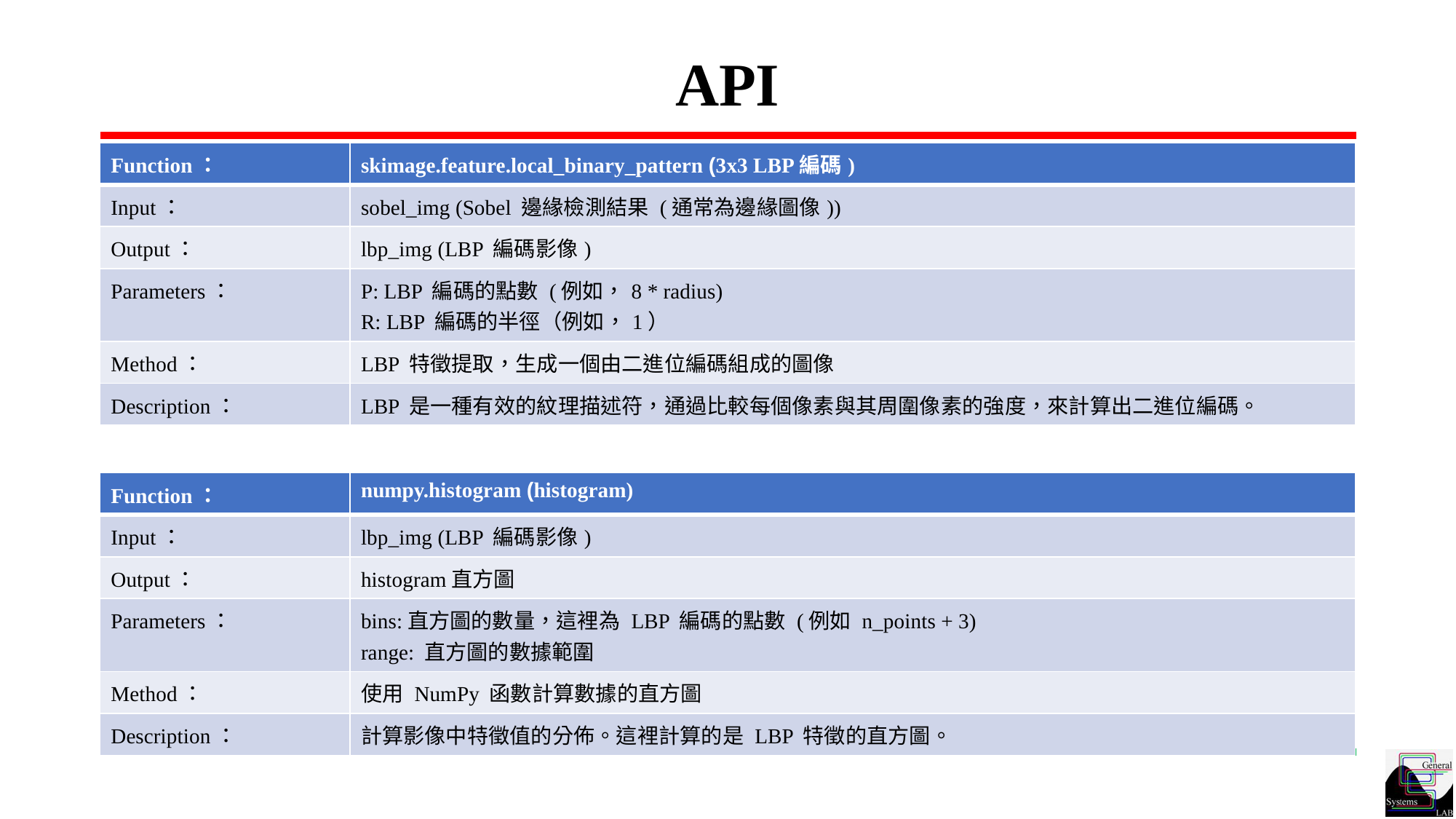

API

| Function： | skimage.feature.local\_binary\_pattern (3x3 LBP編碼) |
| --- | --- |
| Input： | sobel\_img (Sobel 邊緣檢測結果 (通常為邊緣圖像)) |
| Output： | lbp\_img (LBP 編碼影像) |
| Parameters： | P: LBP 編碼的點數 (例如，8 \* radius) R: LBP 編碼的半徑（例如，1） |
| Method： | LBP 特徵提取，生成一個由二進位編碼組成的圖像 |
| Description： | LBP 是一種有效的紋理描述符，通過比較每個像素與其周圍像素的強度，來計算出二進位編碼。 |
| Function： | numpy.histogram (histogram) |
| --- | --- |
| Input： | lbp\_img (LBP 編碼影像) |
| Output： | histogram直方圖 |
| Parameters： | bins:直方圖的數量，這裡為 LBP 編碼的點數 (例如 n\_points + 3) range: 直方圖的數據範圍 |
| Method： | 使用 NumPy 函數計算數據的直方圖 |
| Description： | 計算影像中特徵值的分佈。這裡計算的是 LBP 特徵的直方圖。 |